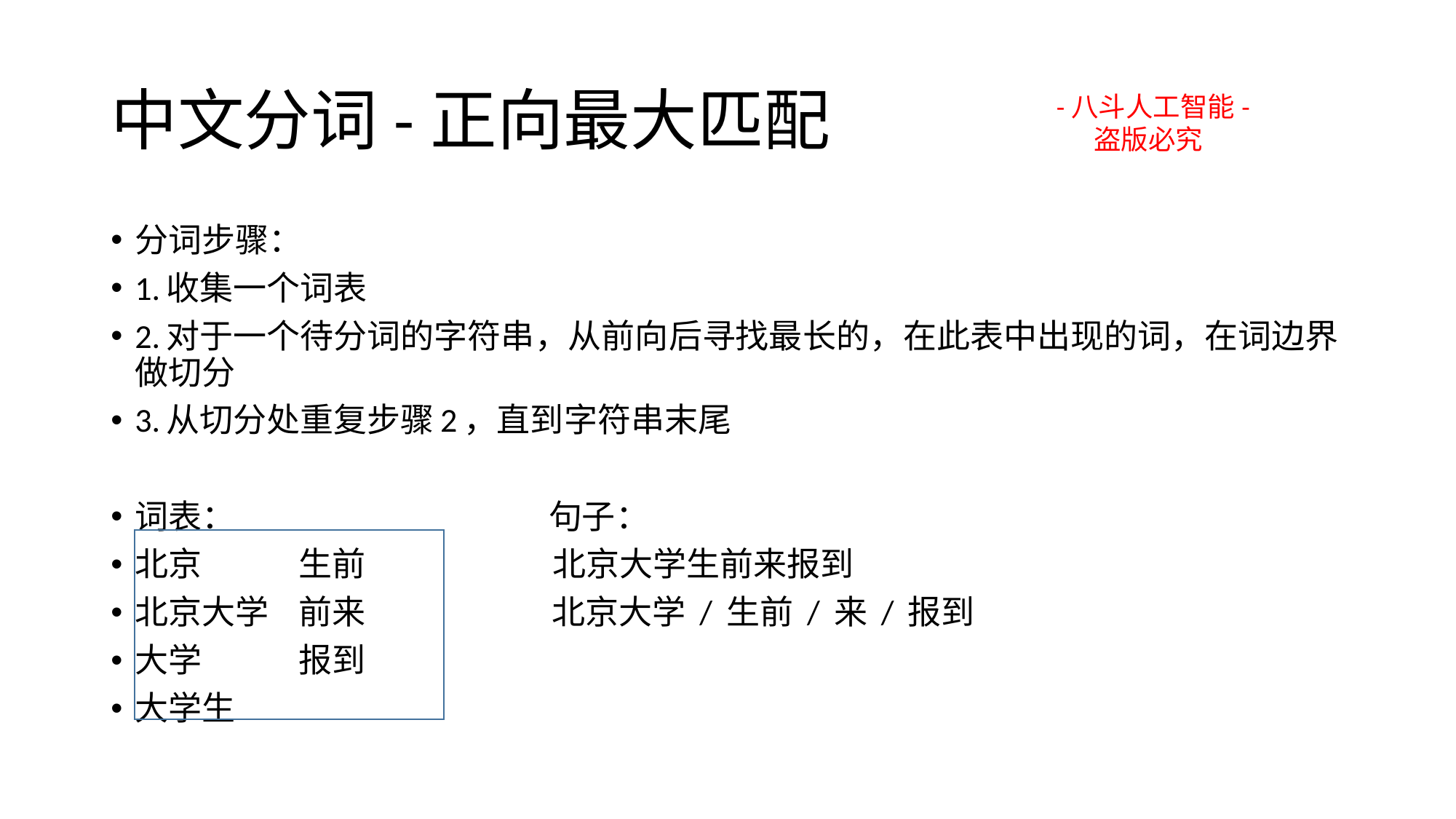

# 中文分词-正向最大匹配
-八斗人工智能-
     盗版必究
分词步骤：
1.收集一个词表
2.对于一个待分词的字符串，从前向后寻找最长的，在此表中出现的词，在词边界做切分
3.从切分处重复步骤2，直到字符串末尾

词表：                                          句子：
北京             生前                         北京大学生前来报到
北京大学    前来                         北京大学 / 生前 / 来 / 报到
大学             报到
大学生